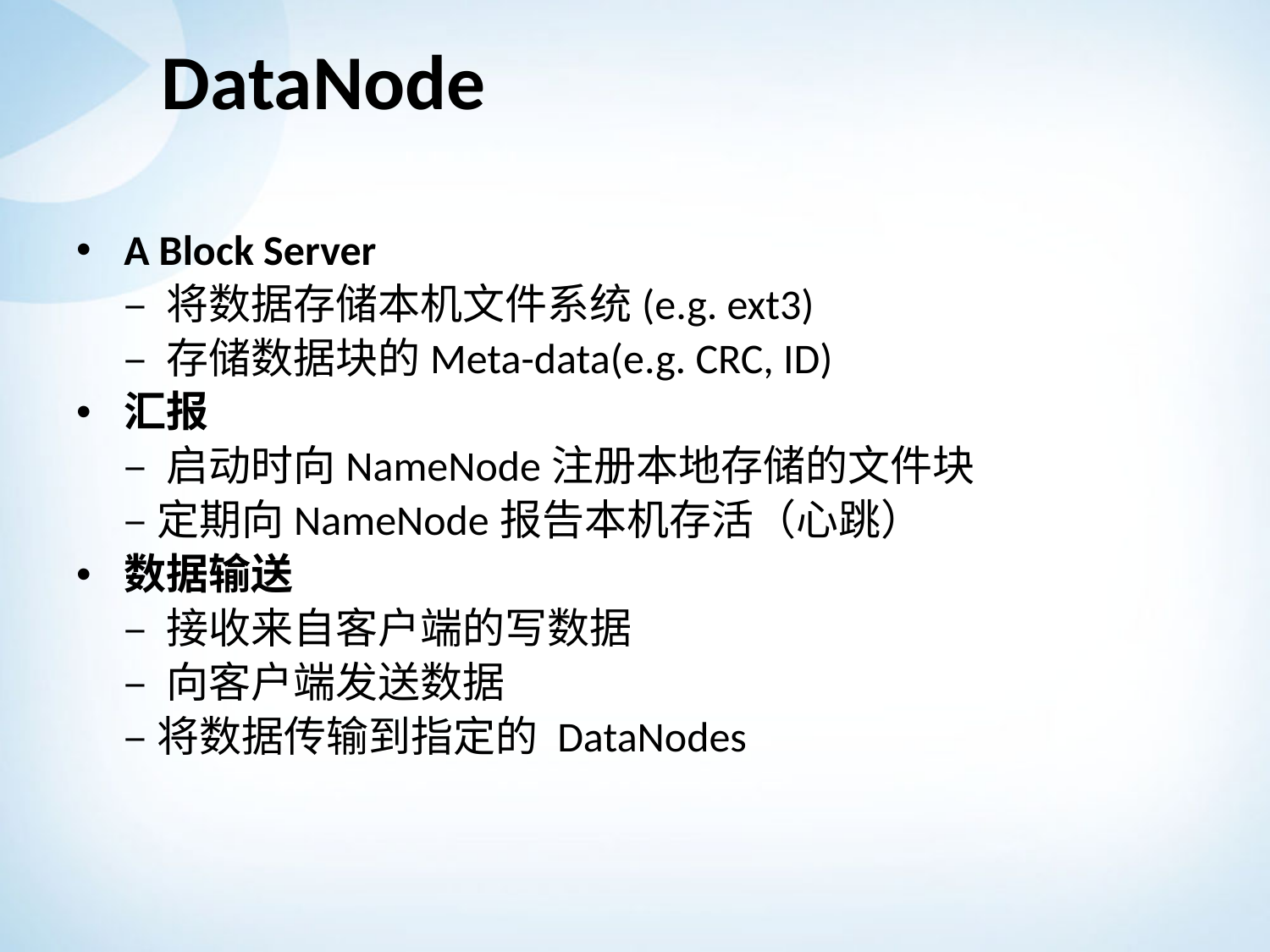

# DataNode
A Block Server
	– 将数据存储本机文件系统(e.g. ext3)
	– 存储数据块的Meta-data(e.g. CRC, ID)
汇报
	– 启动时向NameNode注册本地存储的文件块
	–定期向NameNode报告本机存活（心跳）
数据输送
	– 接收来自客户端的写数据
	– 向客户端发送数据
	–将数据传输到指定的 DataNodes